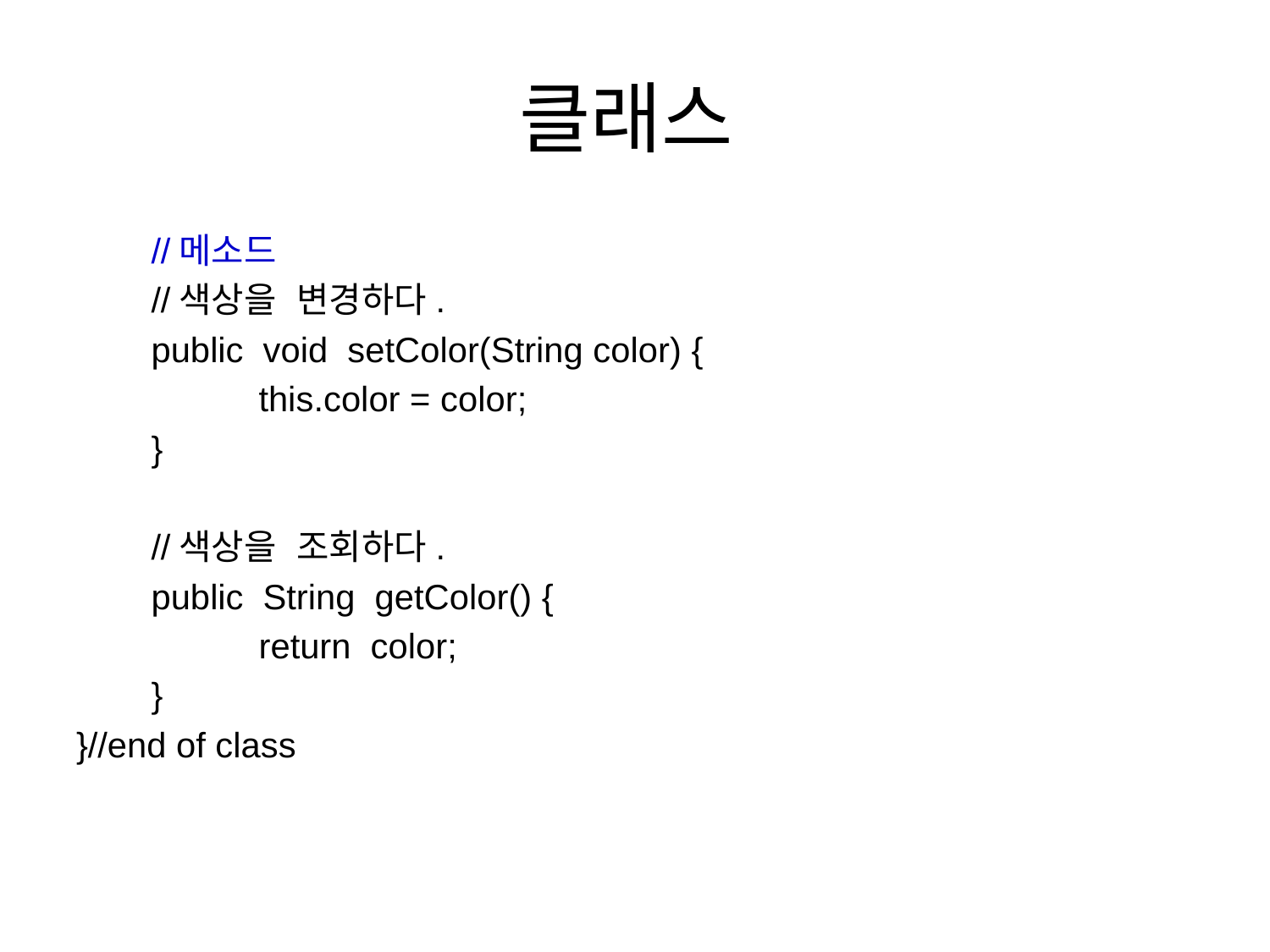

# 클래스
  //메소드
  //색상을  변경하다.
  public  void  setColor(String color) {
	this.color = color;
  }

  //색상을  조회하다.
  public  String  getColor() {
	return  color;
  }
}//end of class